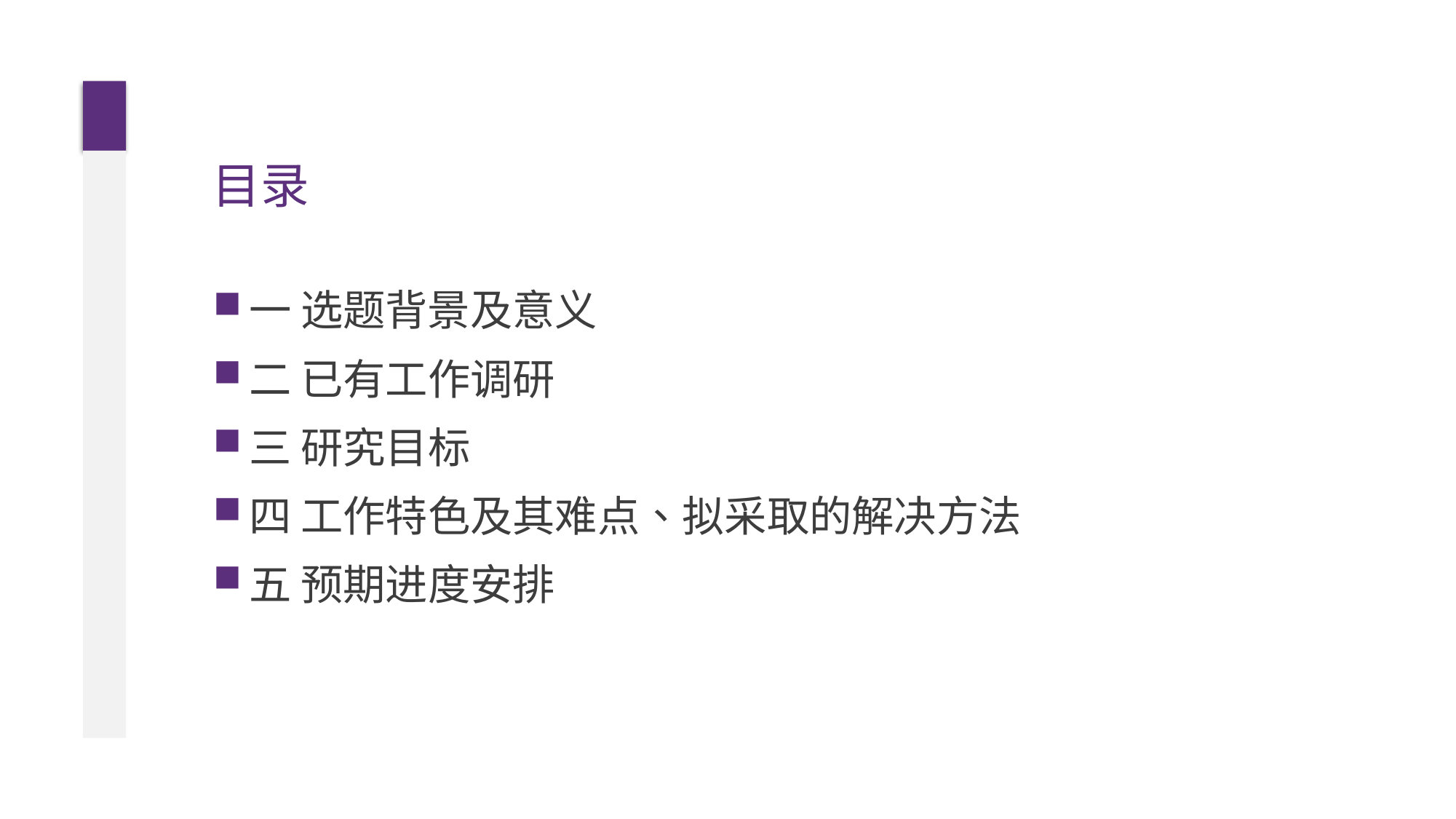

# 目录
一 选题背景及意义
二 已有工作调研
三 研究目标
四 工作特色及其难点、拟采取的解决方法
五 预期进度安排